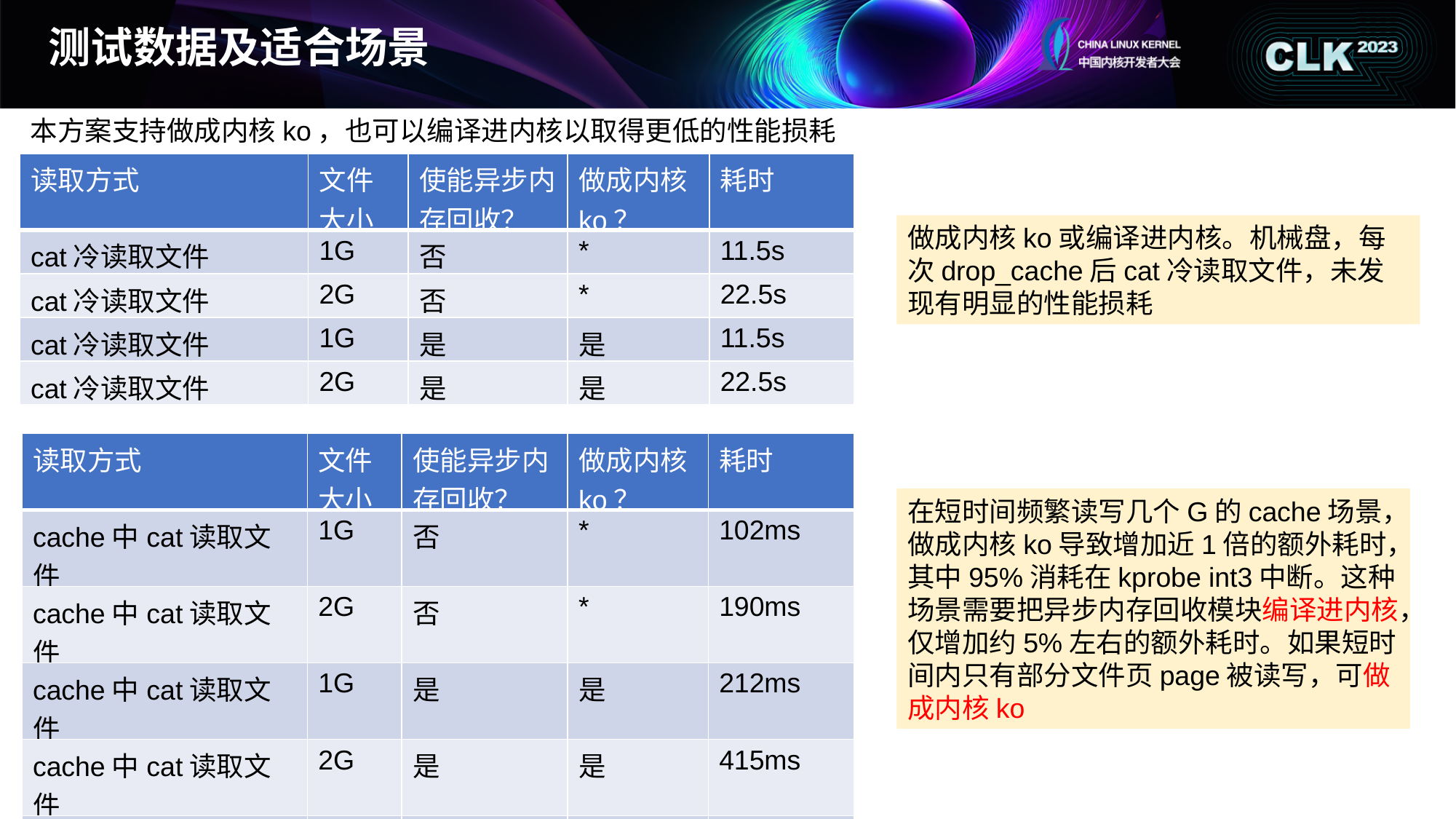

# 测试数据及适合场景
本方案支持做成内核ko，也可以编译进内核以取得更低的性能损耗
| 读取方式 | 文件大小 | 使能异步内存回收？ | 做成内核ko？ | 耗时 |
| --- | --- | --- | --- | --- |
| cat冷读取文件 | 1G | 否 | \* | 11.5s |
| cat冷读取文件 | 2G | 否 | \* | 22.5s |
| cat冷读取文件 | 1G | 是 | 是 | 11.5s |
| cat冷读取文件 | 2G | 是 | 是 | 22.5s |
做成内核ko或编译进内核。机械盘，每次drop_cache后cat冷读取文件，未发现有明显的性能损耗
| 读取方式 | 文件大小 | 使能异步内存回收？ | 做成内核ko？ | 耗时 |
| --- | --- | --- | --- | --- |
| cache中cat读取文件 | 1G | 否 | \* | 102ms |
| cache中cat读取文件 | 2G | 否 | \* | 190ms |
| cache中cat读取文件 | 1G | 是 | 是 | 212ms |
| cache中cat读取文件 | 2G | 是 | 是 | 415ms |
| cache中cat读取文件 | 1G | 是 | 否 | 109ms |
| cache中cat读取文件 | 2G | 是 | 否 | 201ms |
在短时间频繁读写几个G的cache场景，做成内核ko导致增加近1倍的额外耗时，其中95%消耗在kprobe int3中断。这种场景需要把异步内存回收模块编译进内核，仅增加约5%左右的额外耗时。如果短时间内只有部分文件页page被读写，可做成内核ko